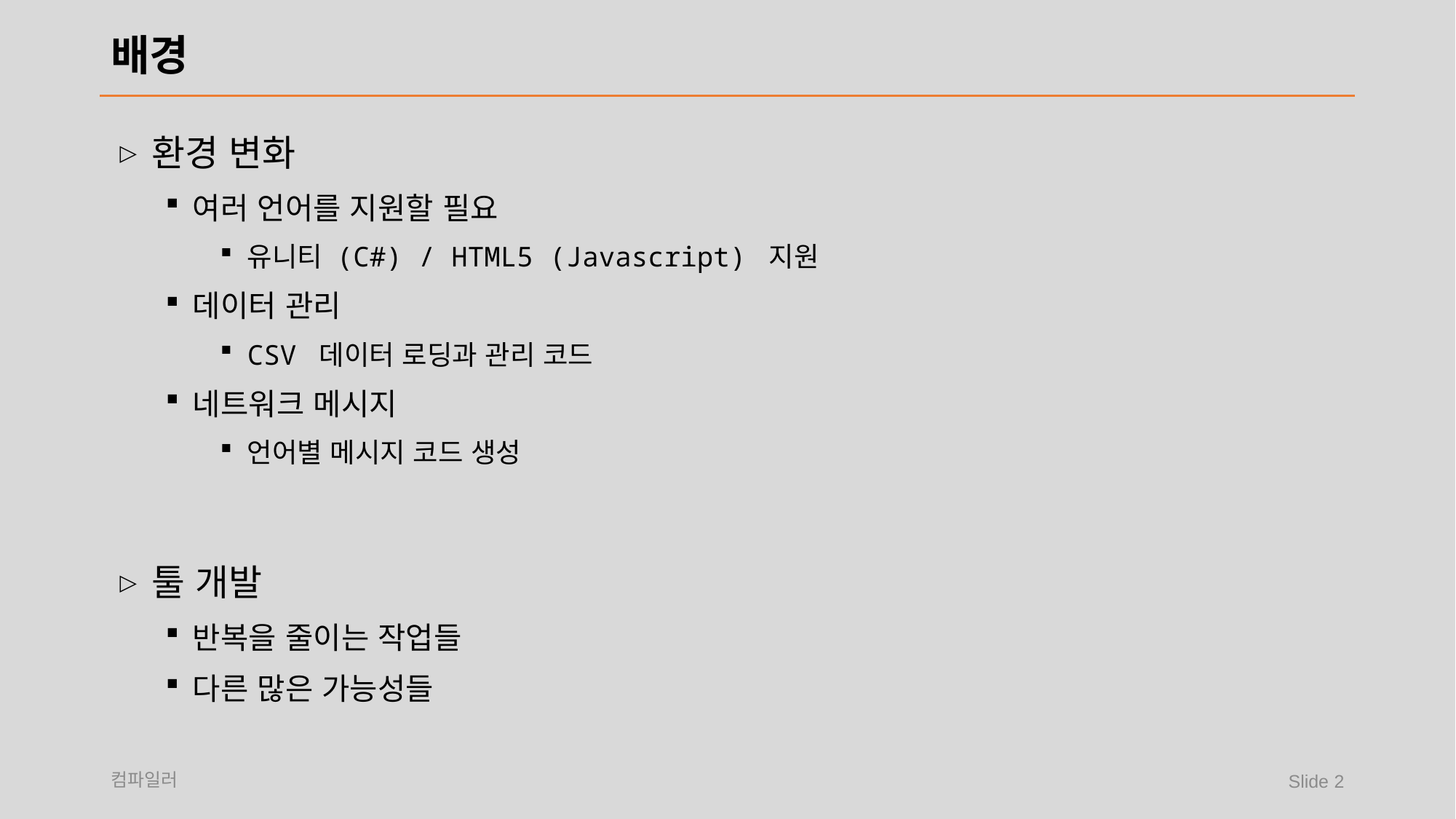

# 배경
환경 변화
여러 언어를 지원할 필요
유니티 (C#) / HTML5 (Javascript) 지원
데이터 관리
CSV 데이터 로딩과 관리 코드
네트워크 메시지
언어별 메시지 코드 생성

툴 개발
반복을 줄이는 작업들
다른 많은 가능성들

컴파일러
Slide 2